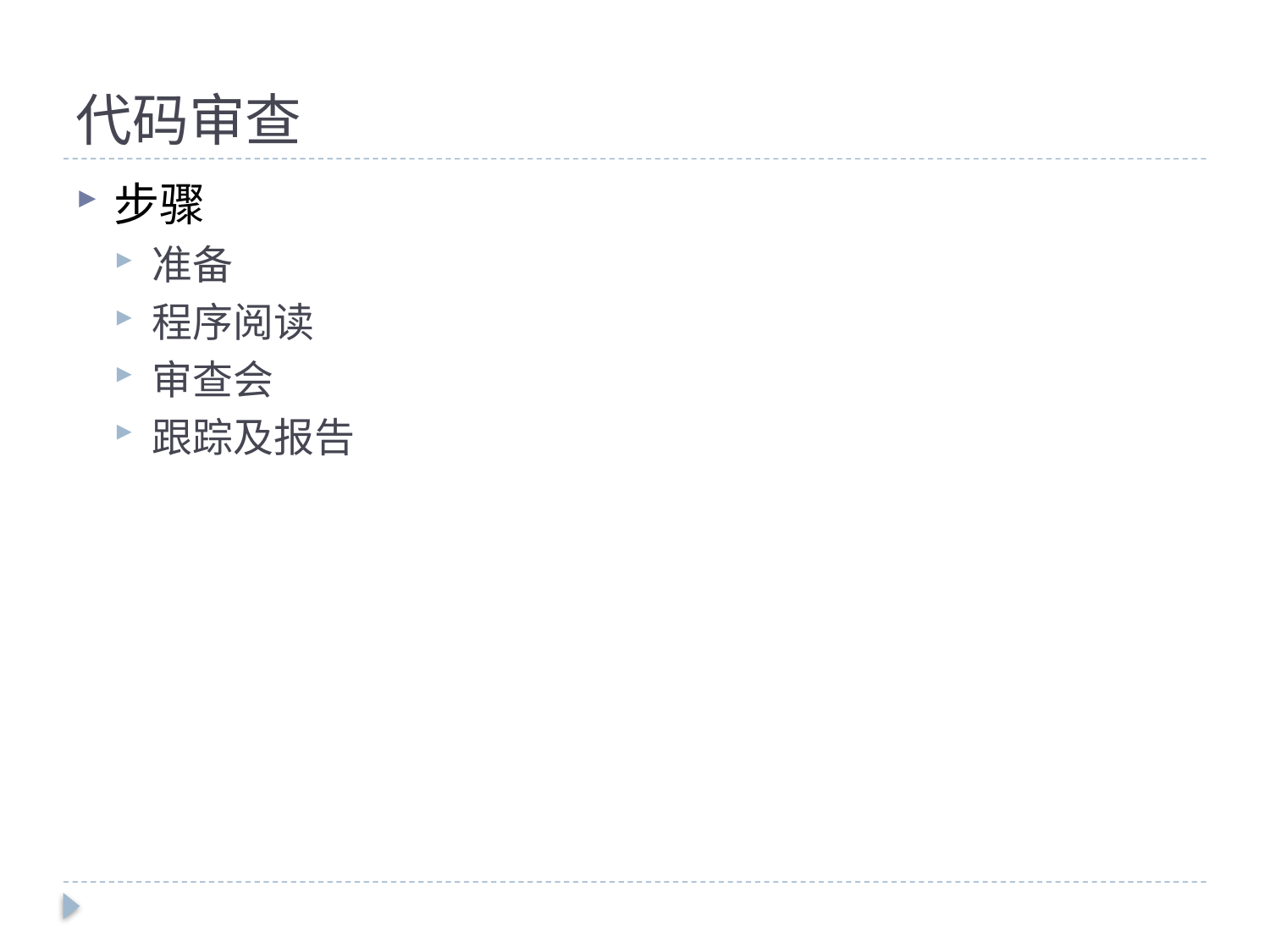

# 代码审查
步骤
准备
程序阅读
审查会
跟踪及报告